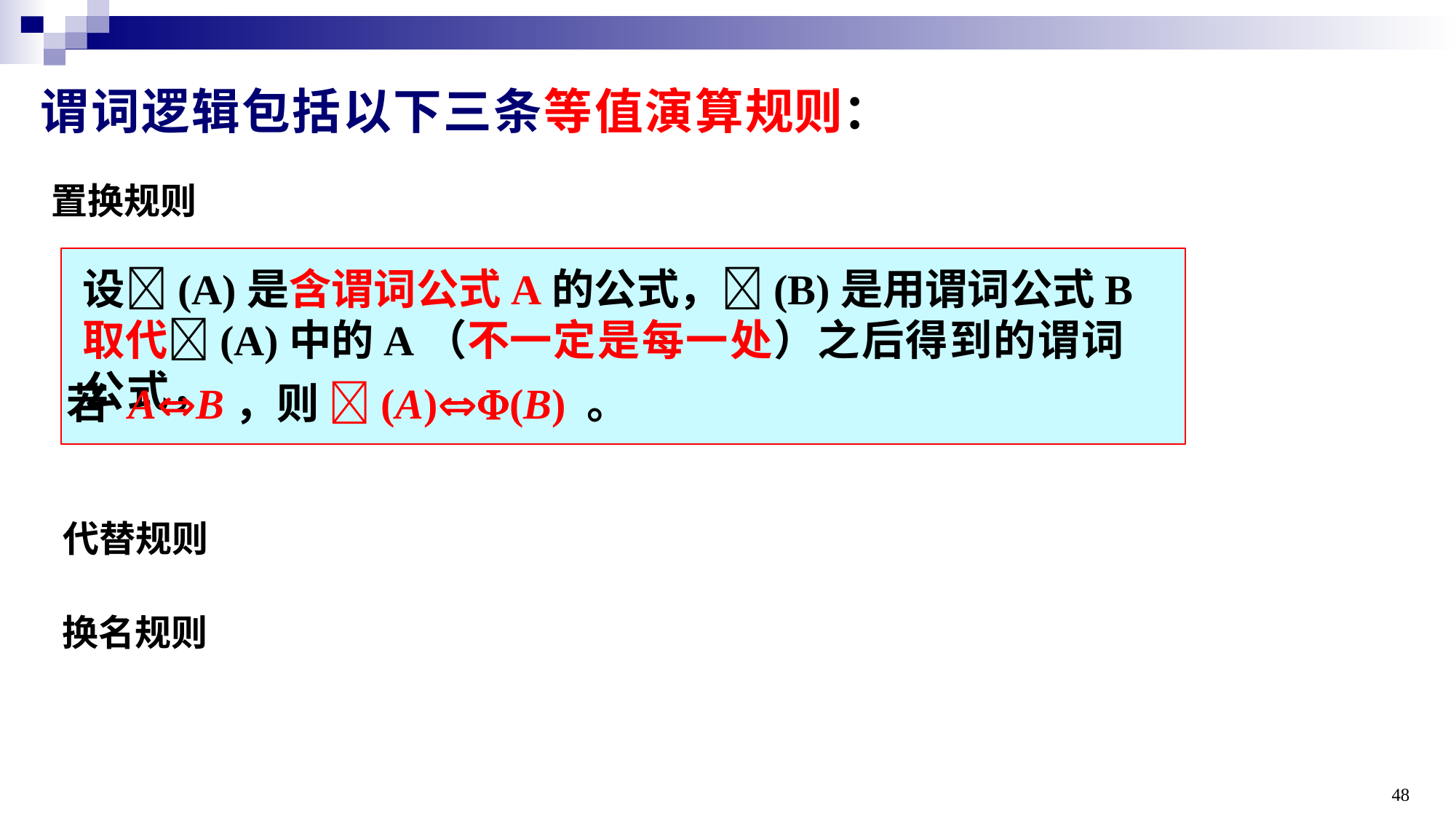

谓词逻辑包括以下三条等值演算规则：
置换规则

设Φ(A)是含谓词公式A的公式，Φ(B)是用谓词公式B取代Φ(A)中的A（不一定是每一处）之后得到的谓词公式，
若 A⇔B，则 Φ(A)⇔Φ(B) 。
代替规则
换名规则
48